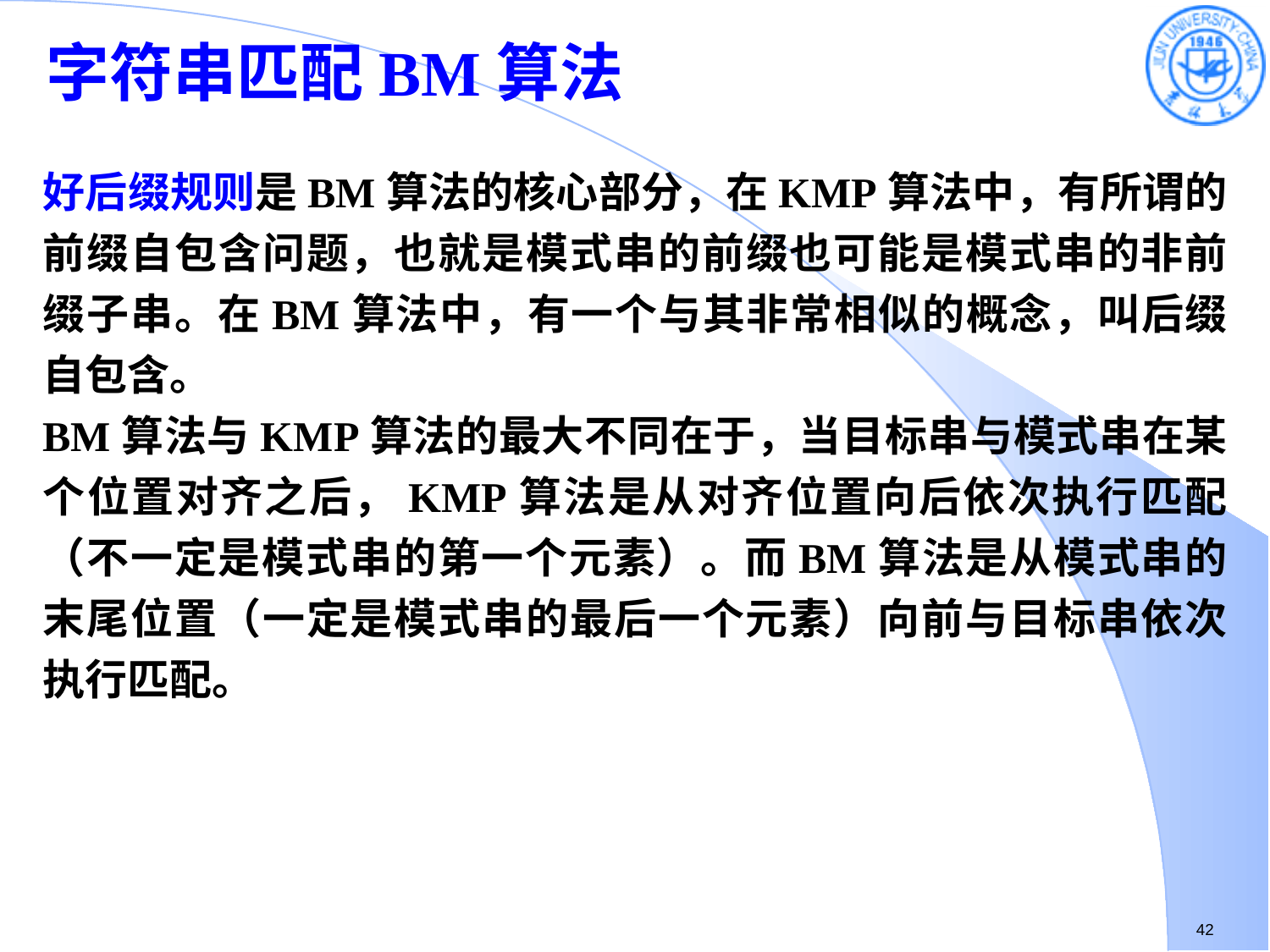

字符串匹配BM算法
好后缀规则是BM算法的核心部分，在KMP算法中，有所谓的前缀自包含问题，也就是模式串的前缀也可能是模式串的非前缀子串。在BM算法中，有一个与其非常相似的概念，叫后缀自包含。
BM算法与KMP算法的最大不同在于，当目标串与模式串在某个位置对齐之后，KMP算法是从对齐位置向后依次执行匹配（不一定是模式串的第一个元素）。而BM算法是从模式串的末尾位置（一定是模式串的最后一个元素）向前与目标串依次执行匹配。